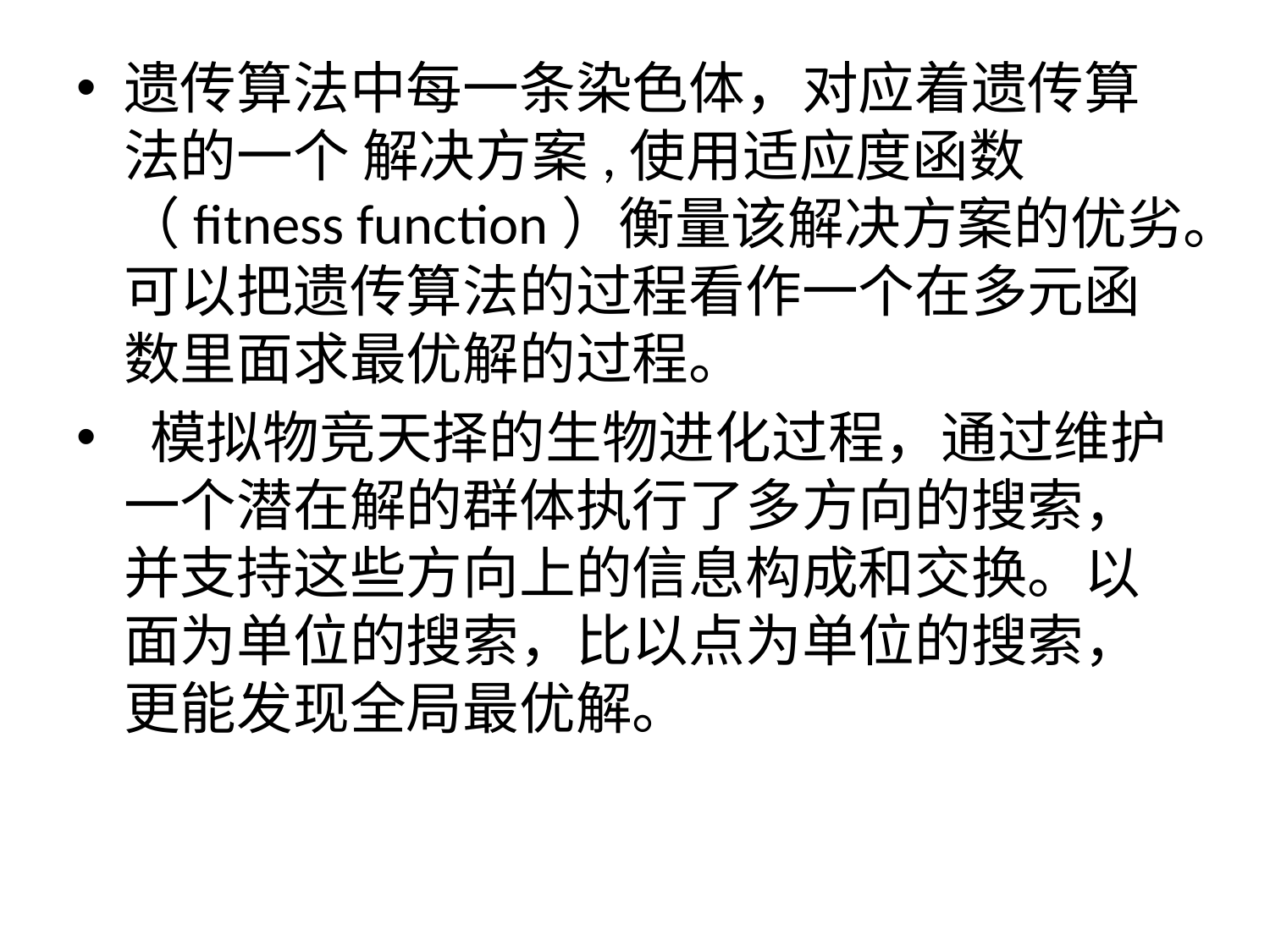

遗传算法中每一条染色体，对应着遗传算法的一个 解决方案,使用适应度函数（fitness function）衡量该解决方案的优劣。可以把遗传算法的过程看作一个在多元函数里面求最优解的过程。
 模拟物竞天择的生物进化过程，通过维护一个潜在解的群体执行了多方向的搜索，并支持这些方向上的信息构成和交换。以面为单位的搜索，比以点为单位的搜索，更能发现全局最优解。